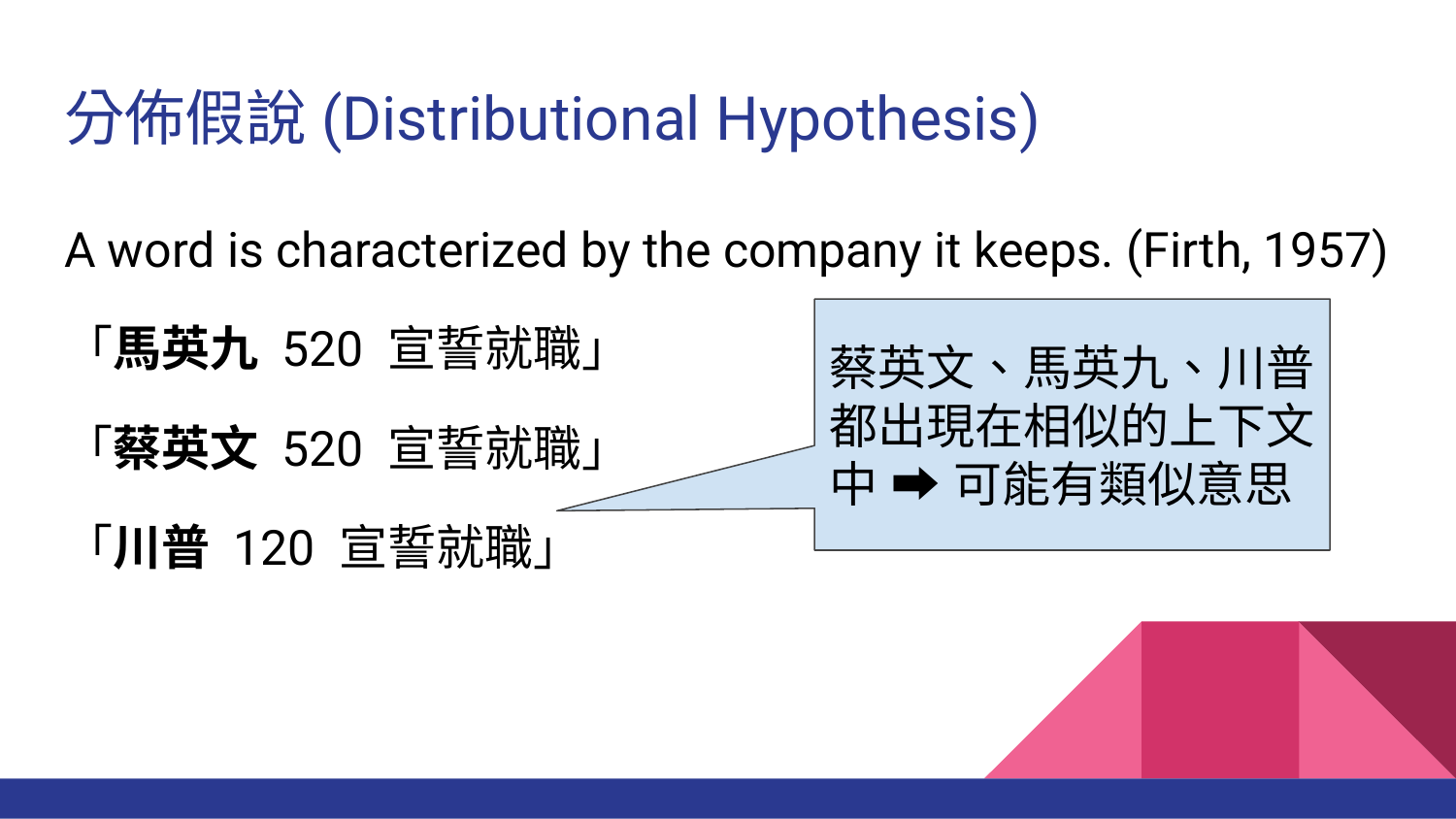

# 分佈假說(Distributional Hypothesis)
A word is characterized by the company it keeps. (Firth, 1957)
「馬英九 520 宣誓就職」
「蔡英文 520 宣誓就職」
「川普 120 宣誓就職」
蔡英文、馬英九、川普都出現在相似的上下文中 ➡ 可能有類似意思